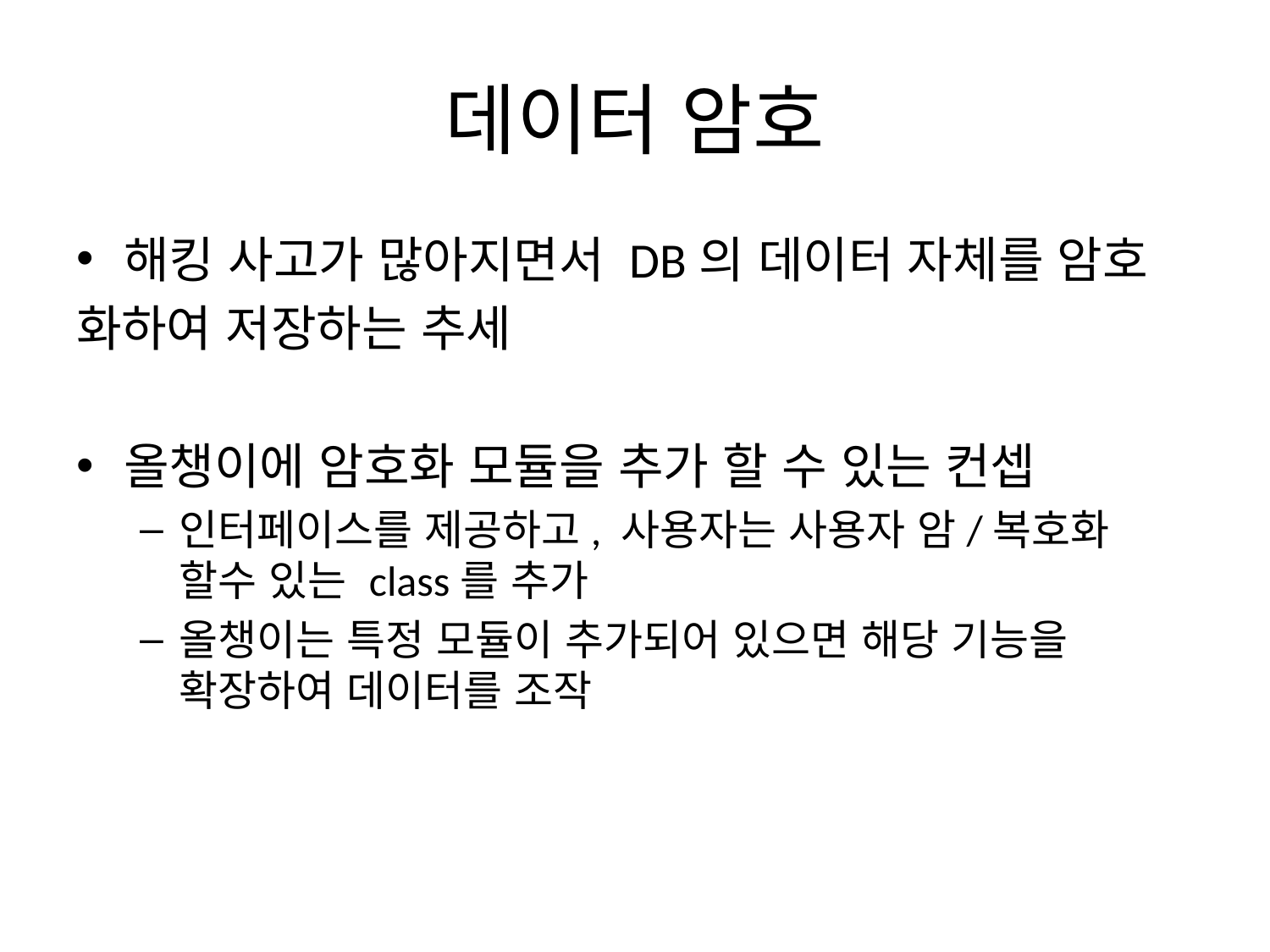

# 데이터 암호
해킹 사고가 많아지면서 DB의 데이터 자체를 암호
화하여 저장하는 추세

올챙이에 암호화 모듈을 추가 할 수 있는 컨셉
인터페이스를 제공하고, 사용자는 사용자 암/복호화 할수 있는 class를 추가
올챙이는 특정 모듈이 추가되어 있으면 해당 기능을 확장하여 데이터를 조작